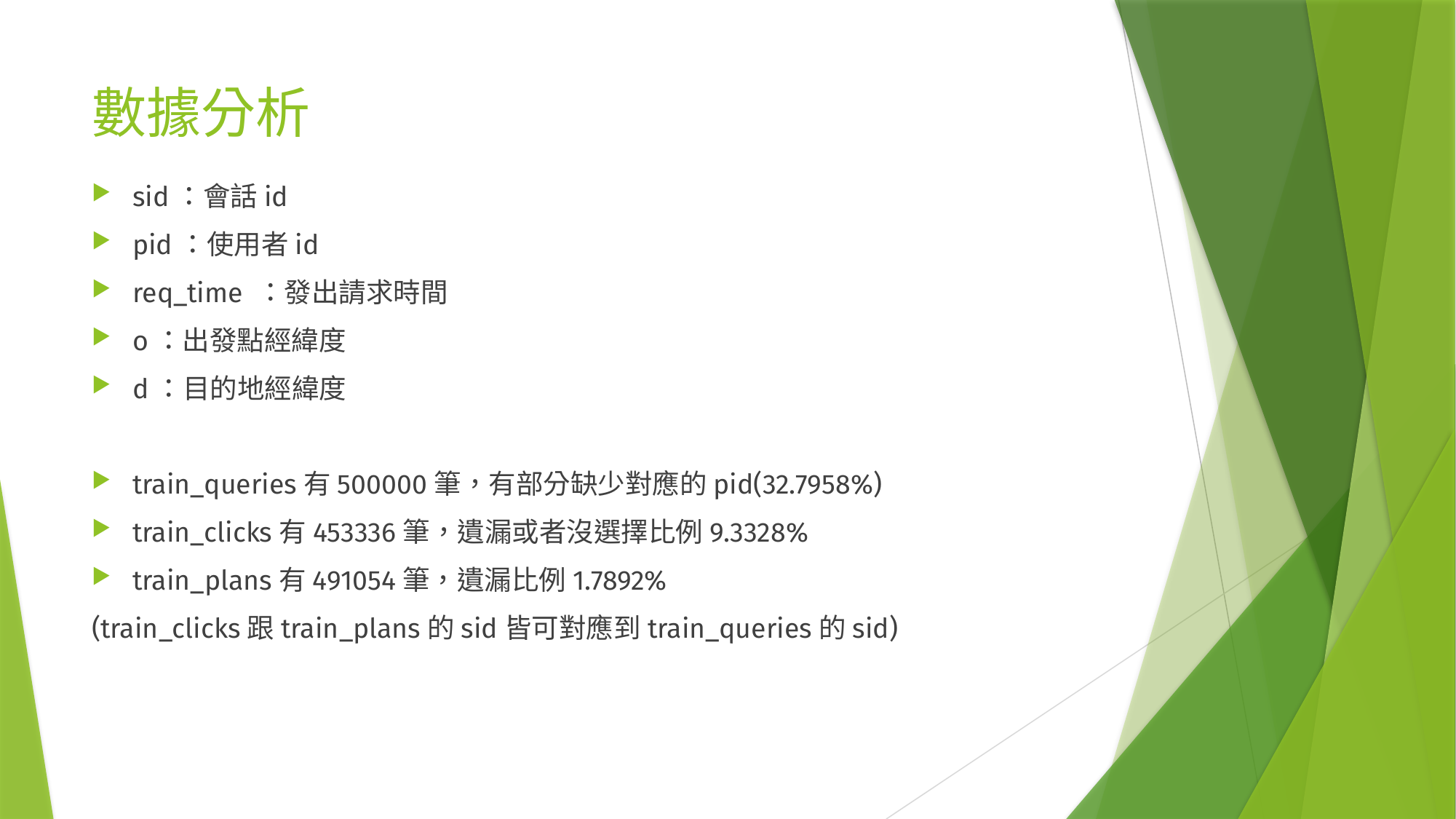

# 數據分析
sid：會話id
pid：使用者id
req_time ：發出請求時間
o：出發點經緯度
d：目的地經緯度

train_queries有500000筆，有部分缺少對應的pid(32.7958%)
train_clicks有453336筆，遺漏或者沒選擇比例9.3328%
train_plans有491054筆，遺漏比例1.7892%
(train_clicks跟train_plans的sid皆可對應到train_queries的sid)